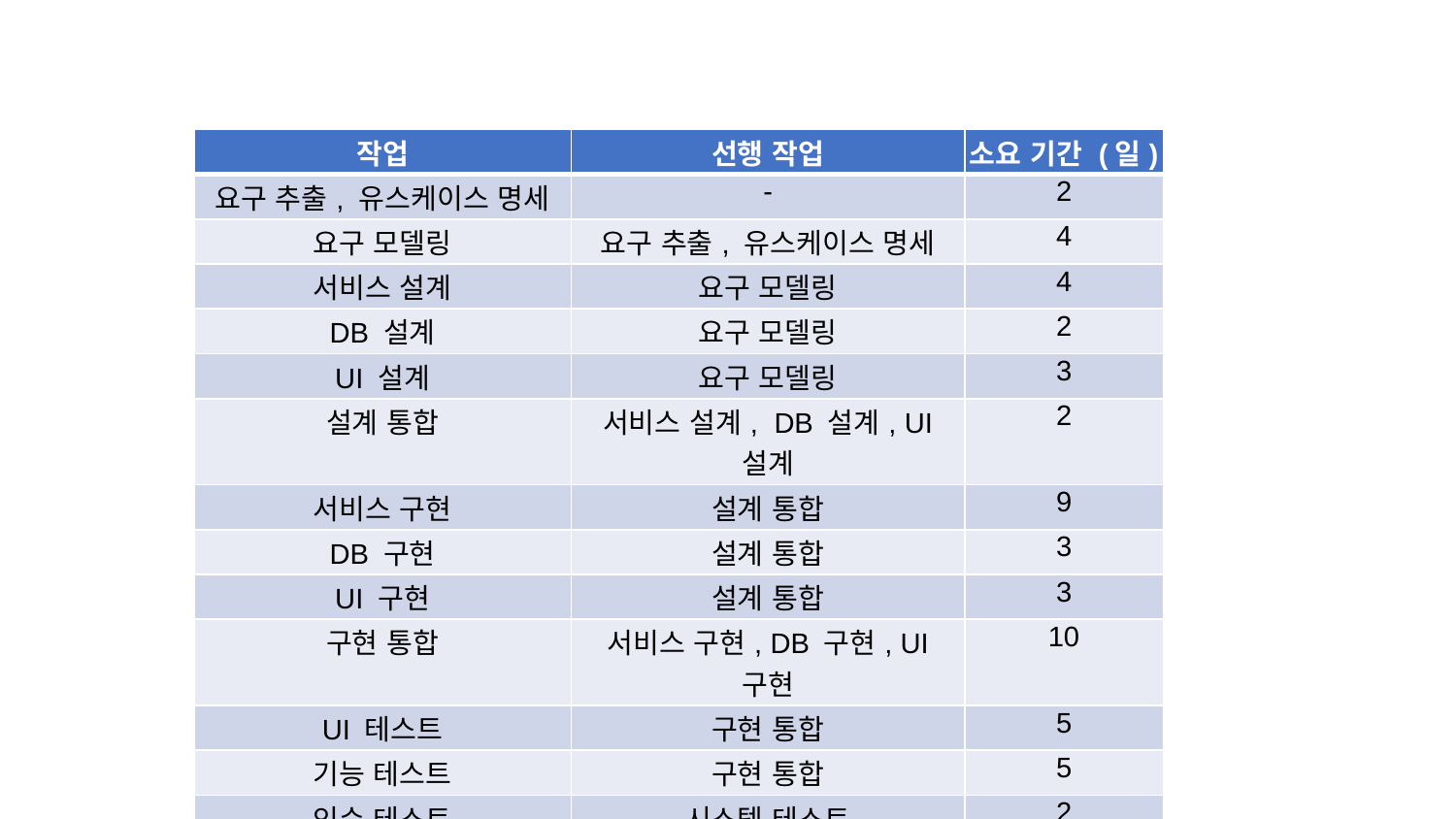

| 작업 | 선행 작업 | 소요 기간 (일) |
| --- | --- | --- |
| 요구 추출, 유스케이스 명세 | - | 2 |
| 요구 모델링 | 요구 추출, 유스케이스 명세 | 4 |
| 서비스 설계 | 요구 모델링 | 4 |
| DB 설계 | 요구 모델링 | 2 |
| UI 설계 | 요구 모델링 | 3 |
| 설계 통합 | 서비스 설계, DB 설계, UI 설계 | 2 |
| 서비스 구현 | 설계 통합 | 9 |
| DB 구현 | 설계 통합 | 3 |
| UI 구현 | 설계 통합 | 3 |
| 구현 통합 | 서비스 구현, DB 구현, UI 구현 | 10 |
| UI 테스트 | 구현 통합 | 5 |
| 기능 테스트 | 구현 통합 | 5 |
| 인수 테스트 | 시스템 테스트 | 2 |